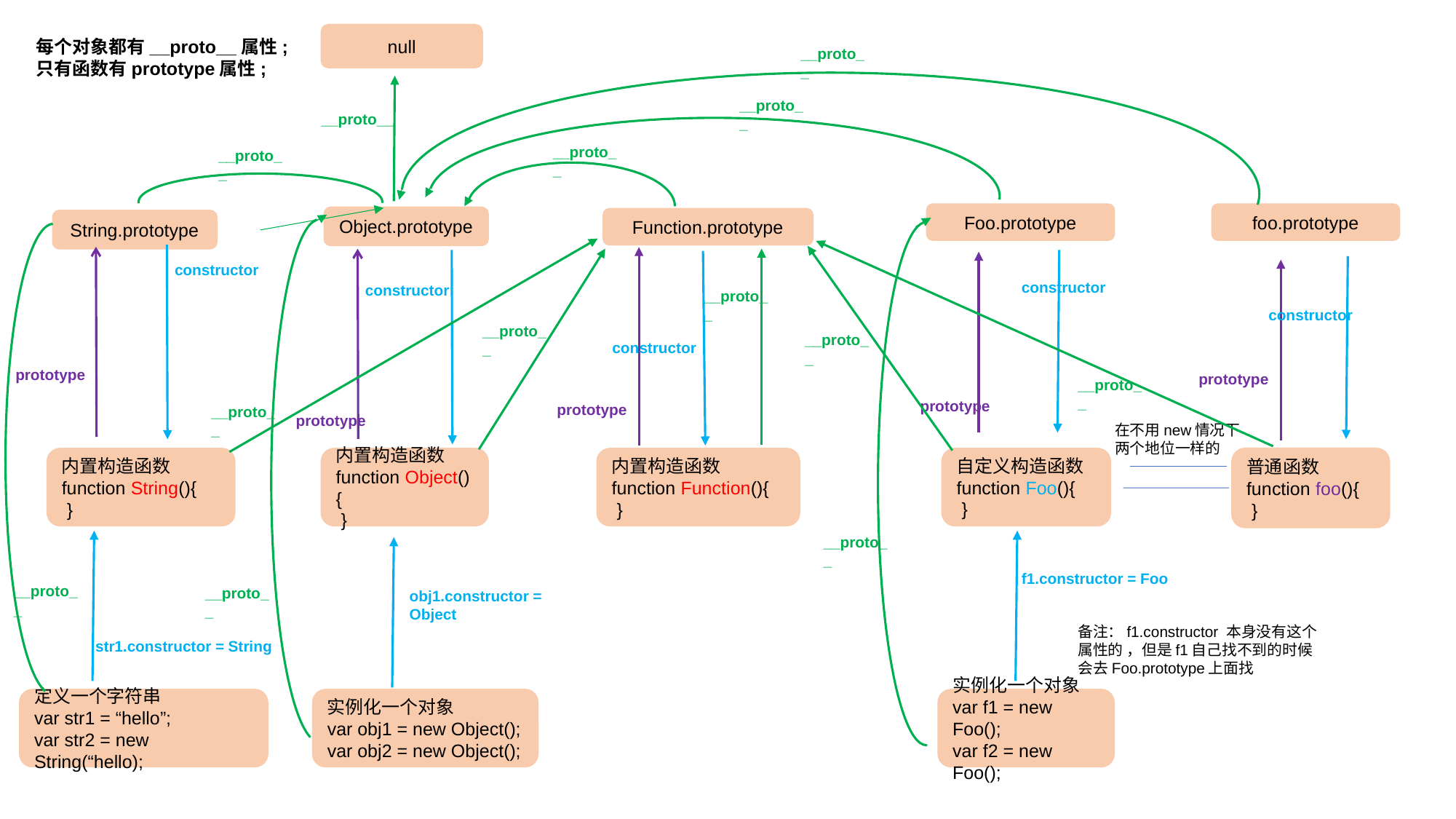

null
每个对象都有__proto__属性;
只有函数有prototype属性;

__proto__

__proto__
__proto__

__proto__
__proto__

Foo.prototype
foo.prototype
Object.prototype
Function.prototype
String.prototype

constructor
constructor
constructor
__proto__
constructor
__proto__
__proto__
constructor
prototype
prototype
__proto__
prototype
prototype
__proto__
prototype
在不用new情况下两个地位一样的
普通函数
function foo(){
 }
自定义构造函数
function Foo(){
 }
内置构造函数
function String(){
 }
内置构造函数
function Object(){
 }
内置构造函数
function Function(){
 }
__proto__
f1.constructor = Foo
__proto__
__proto__
obj1.constructor = Object
备注：f1.constructor 本身没有这个属性的 ，但是f1自己找不到的时候会去Foo.prototype上面找
str1.constructor = String
定义一个字符串
var str1 = “hello”;
var str2 = new String(“hello);
实例化一个对象
var obj1 = new Object();
var obj2 = new Object();
实例化一个对象
var f1 = new Foo();
var f2 = new Foo();